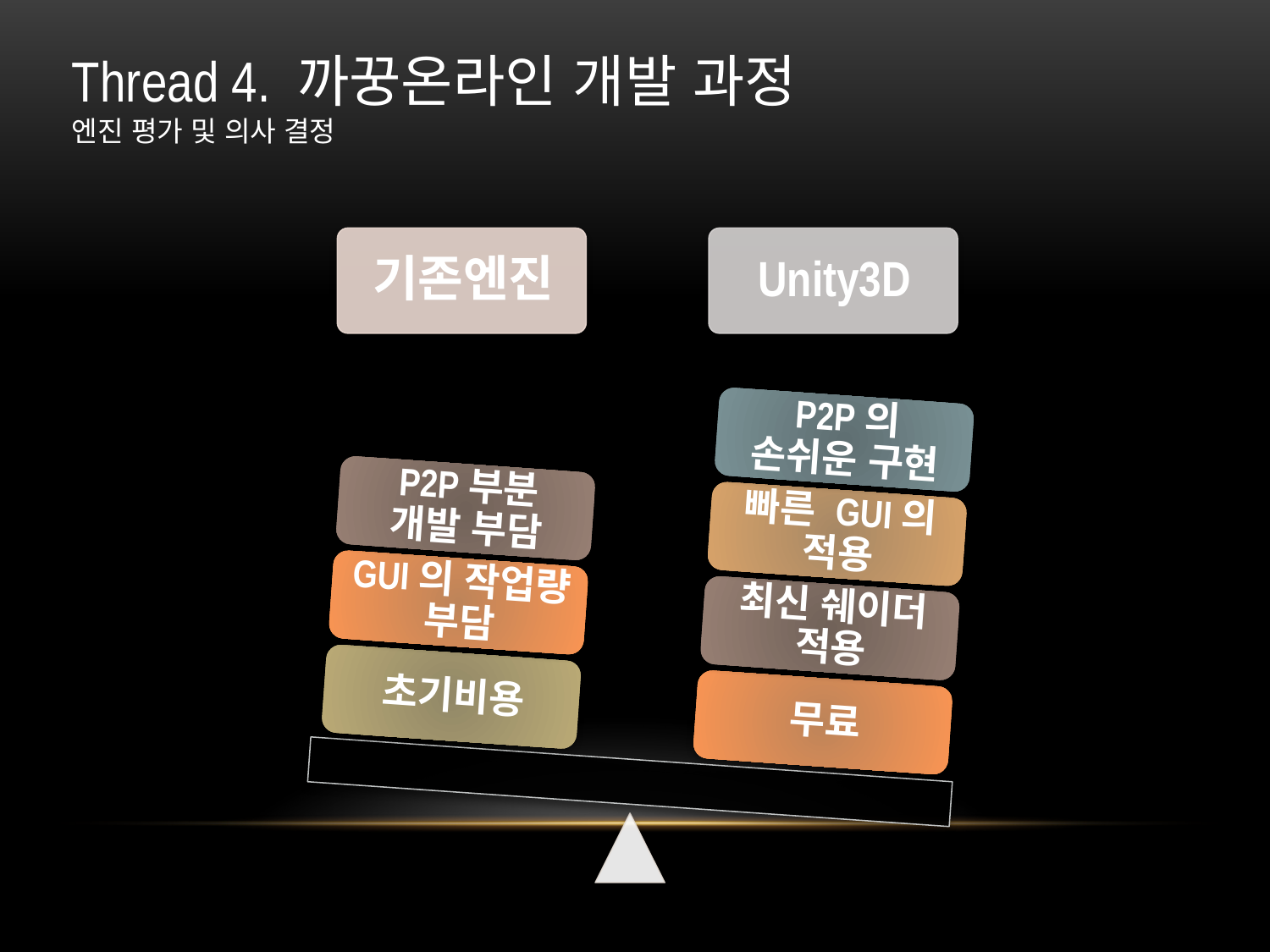

Thread 4. 까꿍온라인 개발 과정
엔진 평가 및 의사 결정
기존엔진
Unity3D
무료
최신 쉐이더 적용
빠른 GUI의 적용
P2P의 손쉬운 구현
초기비용
GUI의 작업량 부담
P2P부분 개발 부담